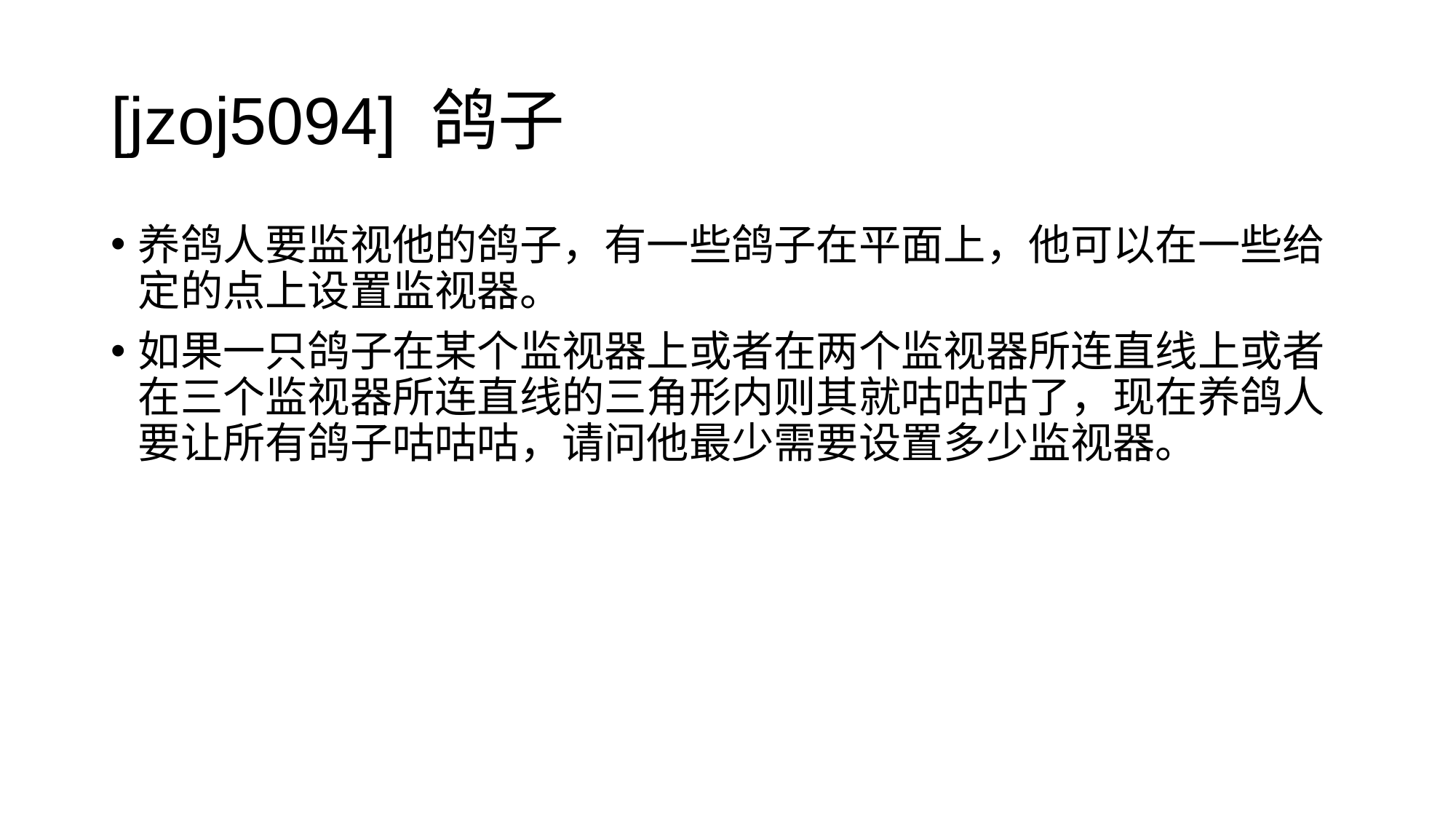

# [jzoj5094] 鸽子
养鸽人要监视他的鸽子，有一些鸽子在平面上，他可以在一些给定的点上设置监视器。
如果一只鸽子在某个监视器上或者在两个监视器所连直线上或者在三个监视器所连直线的三角形内则其就咕咕咕了，现在养鸽人要让所有鸽子咕咕咕，请问他最少需要设置多少监视器。